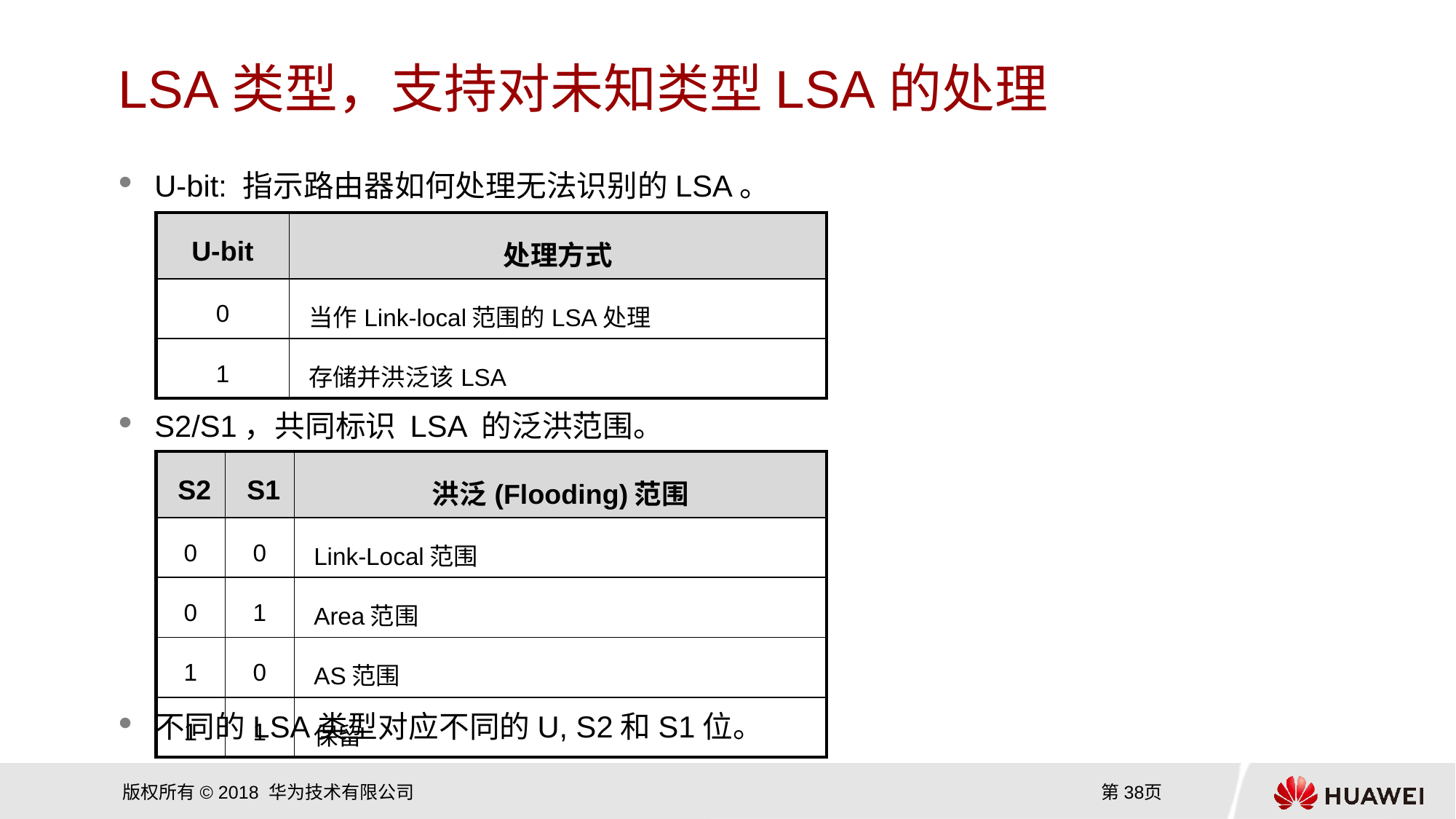

# LSA类型，支持对未知类型LSA的处理
U-bit: 指示路由器如何处理无法识别的LSA。

S2/S1，共同标识 LSA 的泛洪范围。

不同的LSA类型对应不同的U, S2和S1位。

| U-bit | 处理方式 |
| --- | --- |
| 0 | 当作Link-local范围的LSA处理 |
| 1 | 存储并洪泛该LSA |
| S2 | S1 | 洪泛(Flooding)范围 |
| --- | --- | --- |
| 0 | 0 | Link-Local范围 |
| 0 | 1 | Area范围 |
| 1 | 0 | AS范围 |
| 1 | 1 | 保留 |